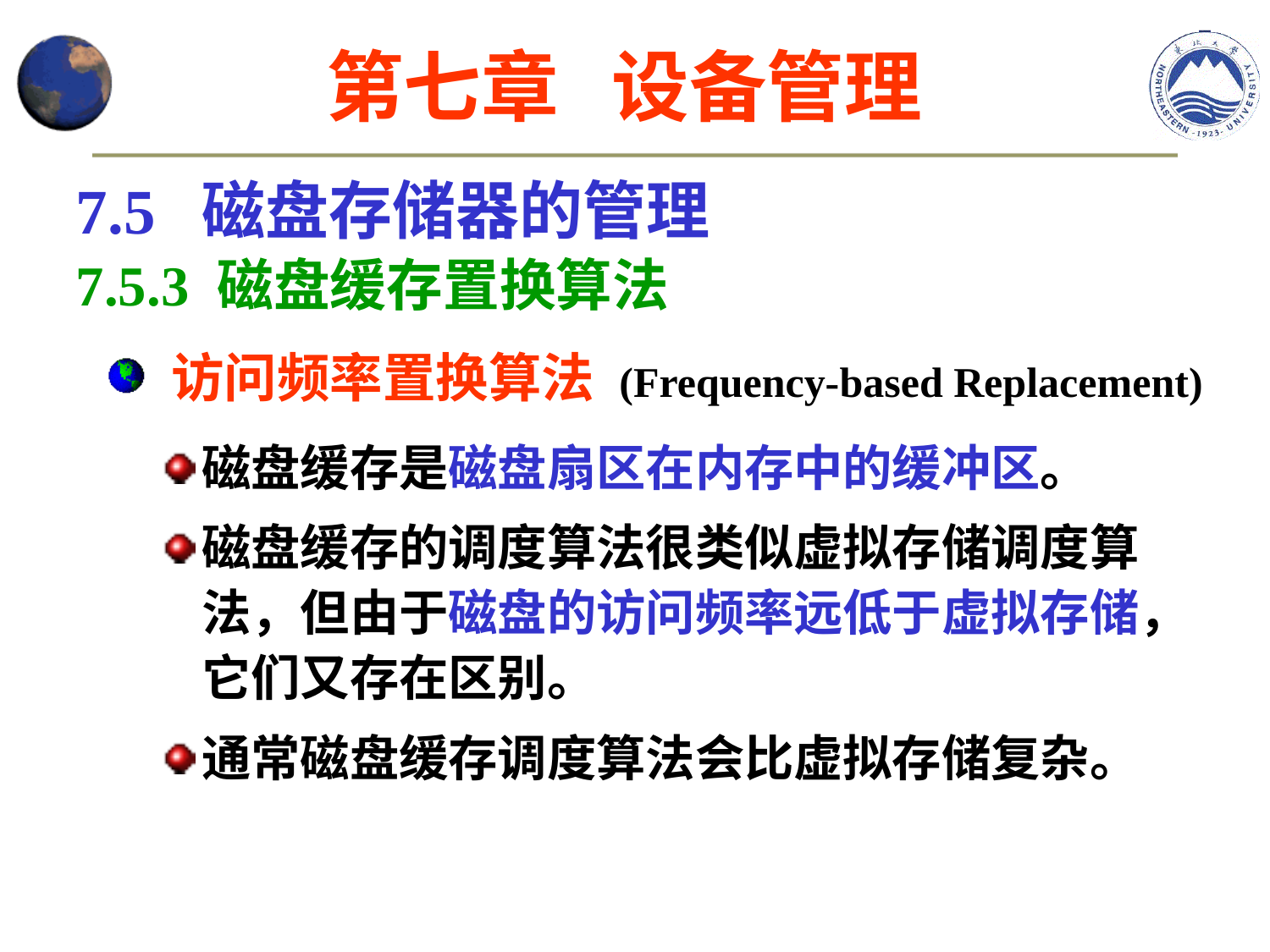

第七章   设备管理
7.5  磁盘存储器的管理
7.5.3 磁盘缓存置换算法
访问频率置换算法 (Frequency-based Replacement)
磁盘缓存是磁盘扇区在内存中的缓冲区。
磁盘缓存的调度算法很类似虚拟存储调度算法，但由于磁盘的访问频率远低于虚拟存储，它们又存在区别。
通常磁盘缓存调度算法会比虚拟存储复杂。